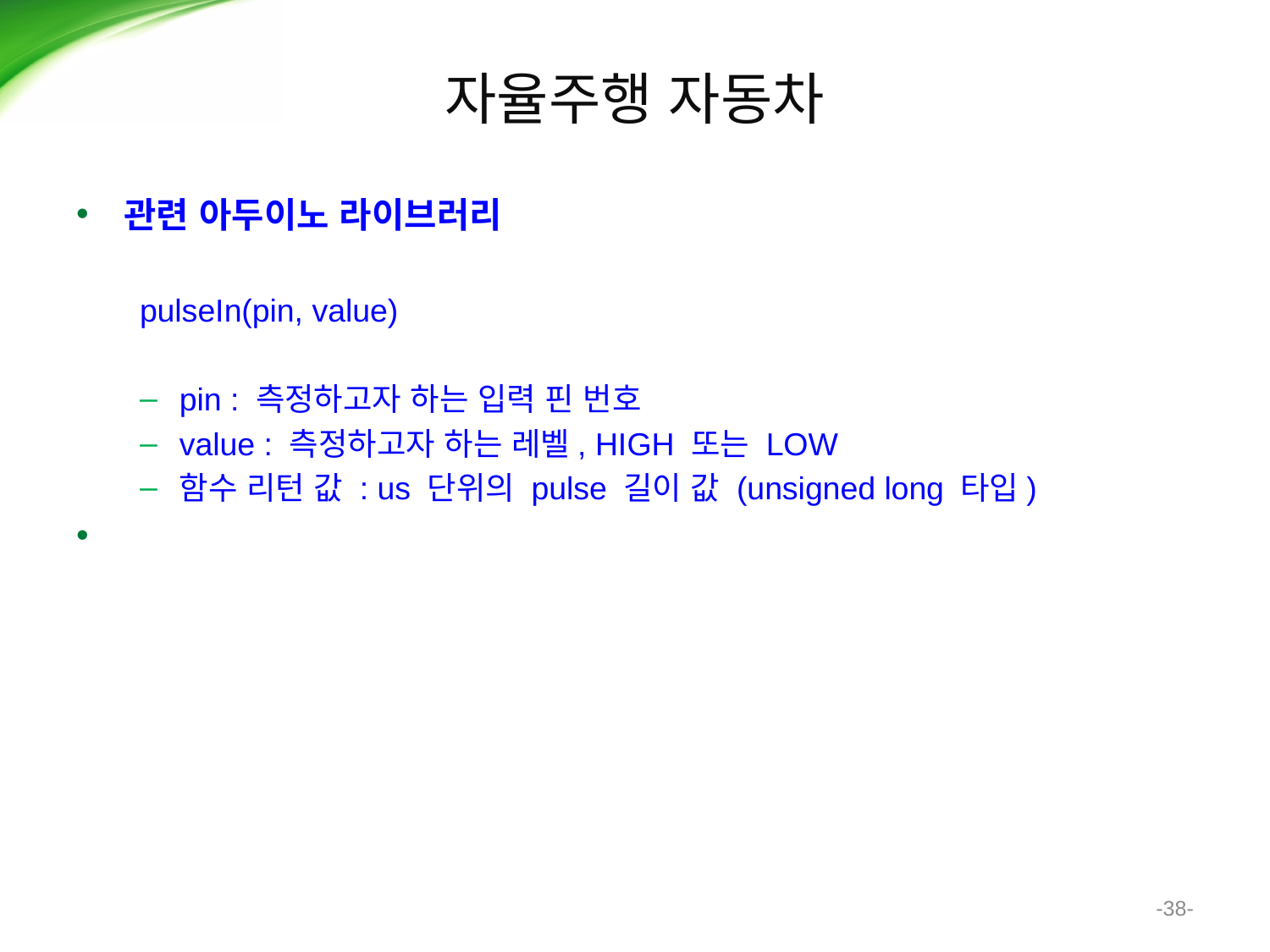

# 자율주행 자동차
관련 아두이노 라이브러리

pulseIn(pin, value)

pin : 측정하고자 하는 입력 핀 번호
value : 측정하고자 하는 레벨, HIGH 또는 LOW
함수 리턴 값 : us 단위의 pulse 길이 값 (unsigned long 타입)

-38-